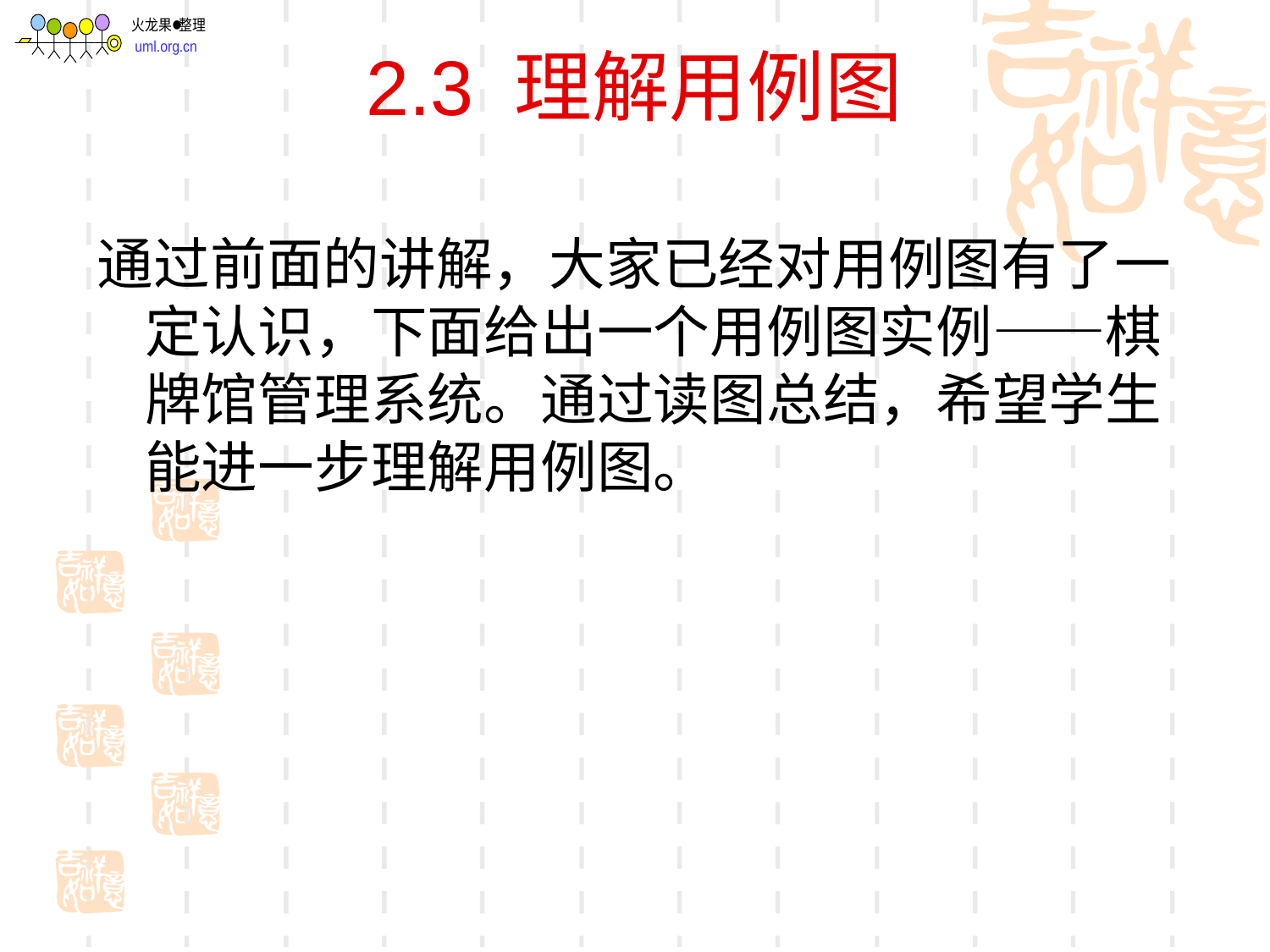

# 2.3 理解用例图
通过前面的讲解，大家已经对用例图有了一定认识，下面给出一个用例图实例——棋牌馆管理系统。通过读图总结，希望学生能进一步理解用例图。